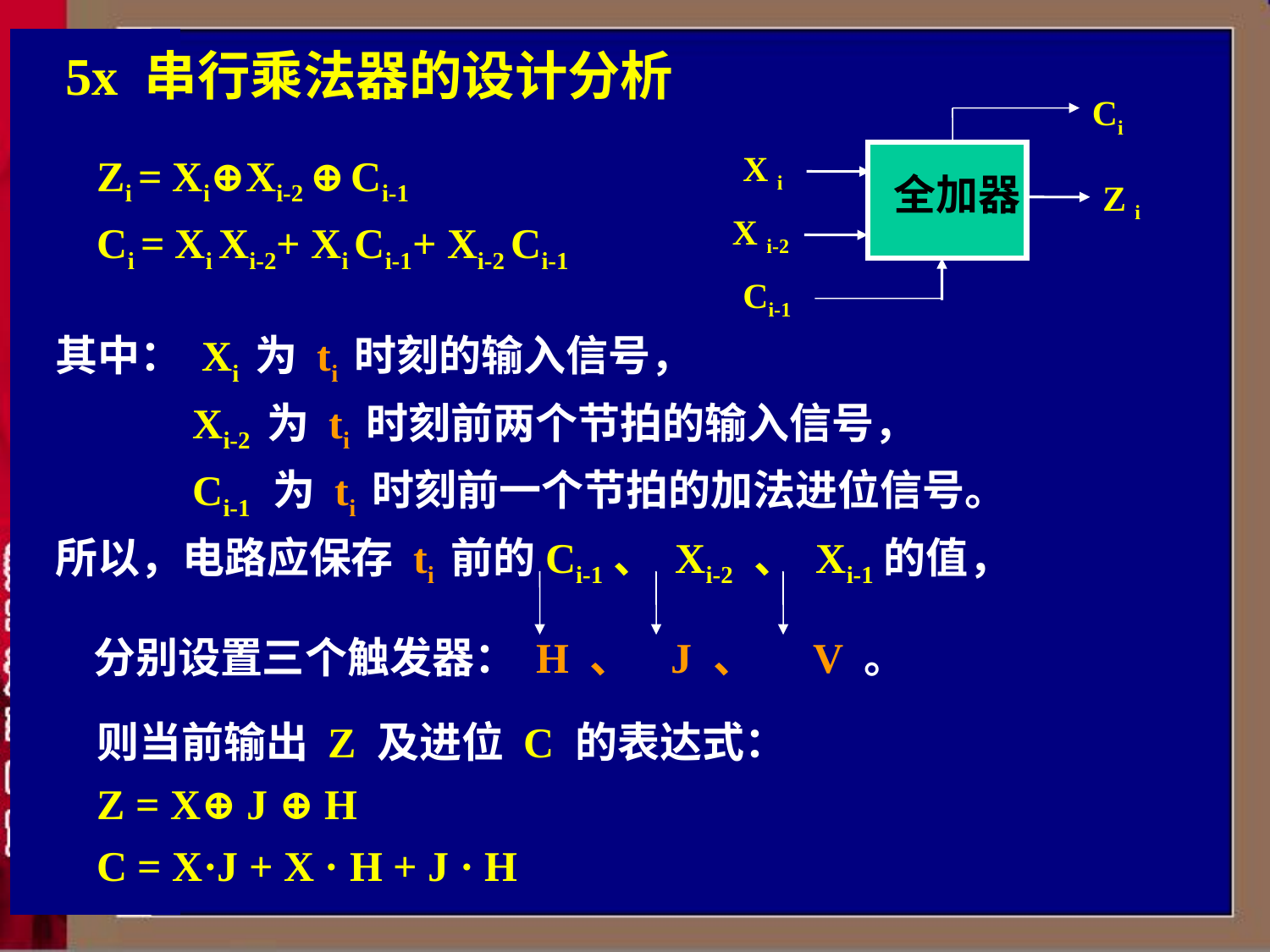

# 5x 串行乘法器的设计分析
Ci

X i

Z i

 全加器

X i-2

Ci-1

Zi = Xi⊕Xi-2 ⊕ Ci-1
Ci = Xi Xi-2+ Xi Ci-1+ Xi-2 Ci-1
其中： Xi 为 ti 时刻的输入信号，
             Xi-2 为 ti 时刻前两个节拍的输入信号，
             Ci-1  为 ti 时刻前一个节拍的加法进位信号。
所以，电路应保存 ti 前的Ci-1、 Xi-2 、 Xi-1的值，

分别设置三个触发器： H 、   J 、     V 。
则当前输出 Z 及进位 C 的表达式：
Z = X⊕ J ⊕ H
C = X·J + X · H + J · H